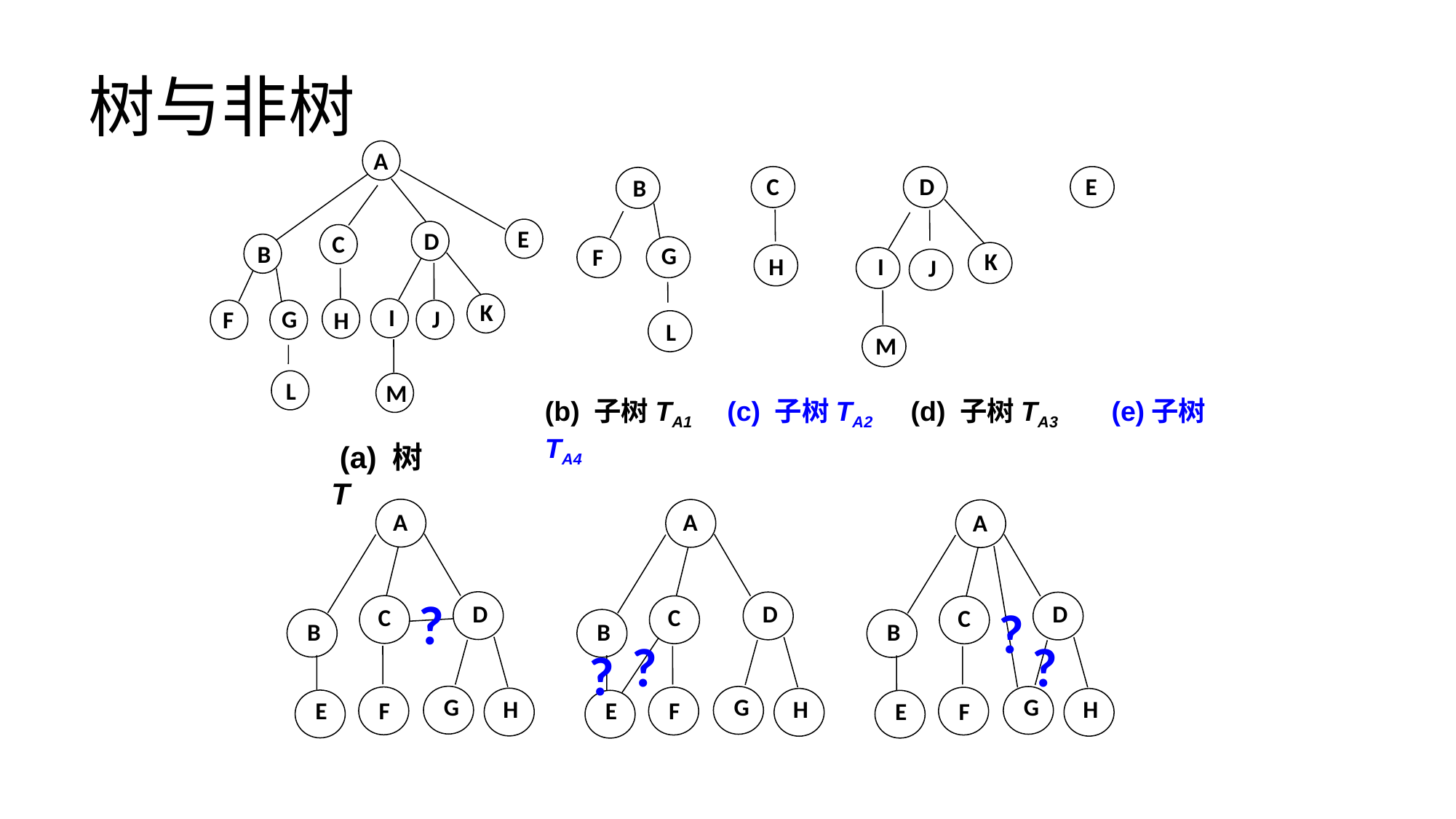

# 树与非树

A

E
D

C
B

K
I
G
J
F
H

L
M

C

H

D

K
I
J

M

E

B

G
F

L
(b) 子树TA1     (c) 子树TA2     (d) 子树TA3       (e)子树TA4
 (a) 树T

A

D
C

B

G
H
E
F

A

D
C

B

G
H
E
F

A

D
C

B

G
H
E
F
?
?
?
?
?